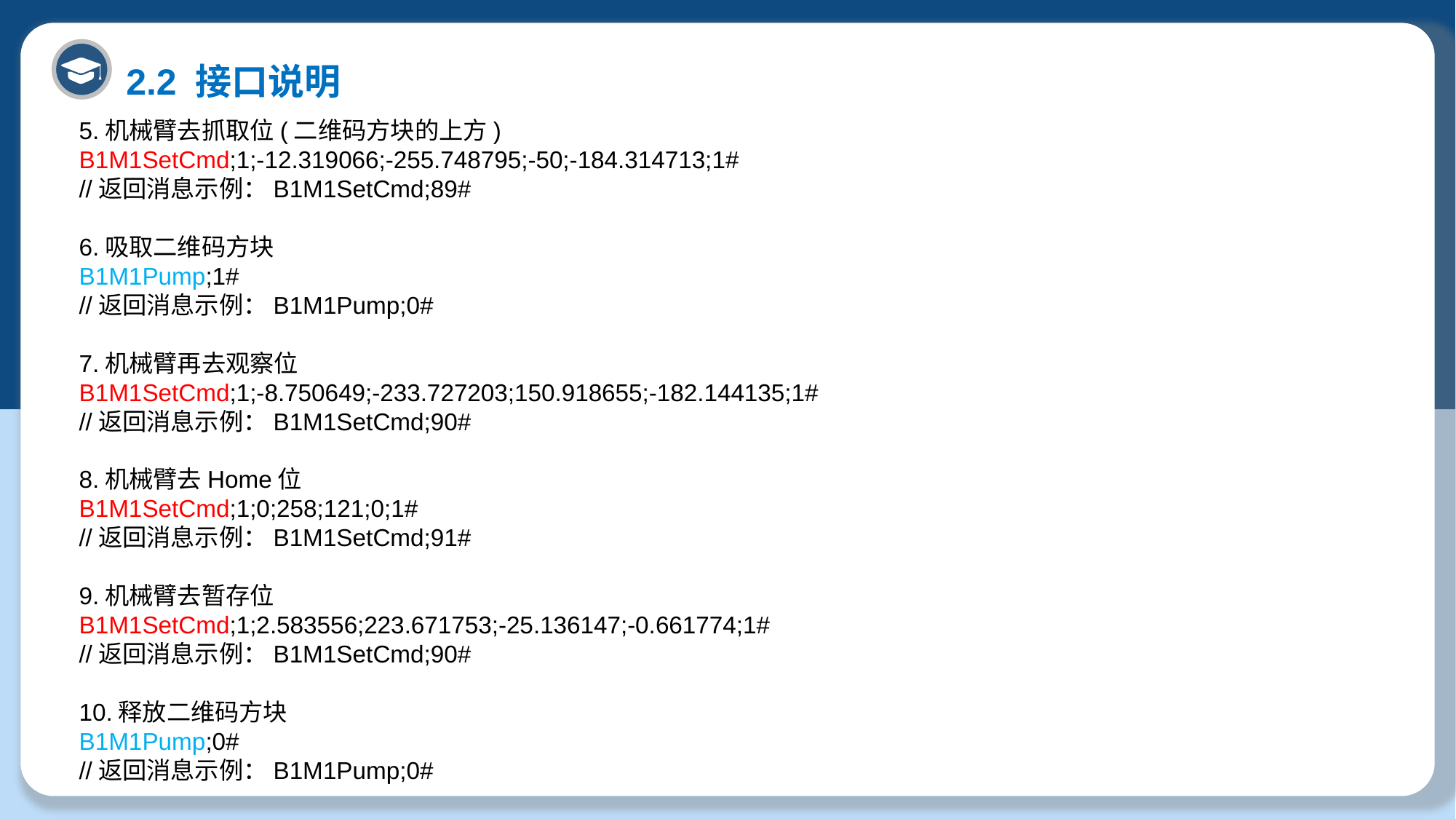

2.2 接口说明
5.机械臂去抓取位(二维码方块的上方)
B1M1SetCmd;1;-12.319066;-255.748795;-50;-184.314713;1#
//返回消息示例：B1M1SetCmd;89#

6.吸取二维码方块
B1M1Pump;1#
//返回消息示例：B1M1Pump;0#

7.机械臂再去观察位
B1M1SetCmd;1;-8.750649;-233.727203;150.918655;-182.144135;1#
//返回消息示例：B1M1SetCmd;90#

8.机械臂去Home位
B1M1SetCmd;1;0;258;121;0;1#
//返回消息示例：B1M1SetCmd;91#

9.机械臂去暂存位
B1M1SetCmd;1;2.583556;223.671753;-25.136147;-0.661774;1#
//返回消息示例：B1M1SetCmd;90#

10.释放二维码方块
B1M1Pump;0#
//返回消息示例：B1M1Pump;0#